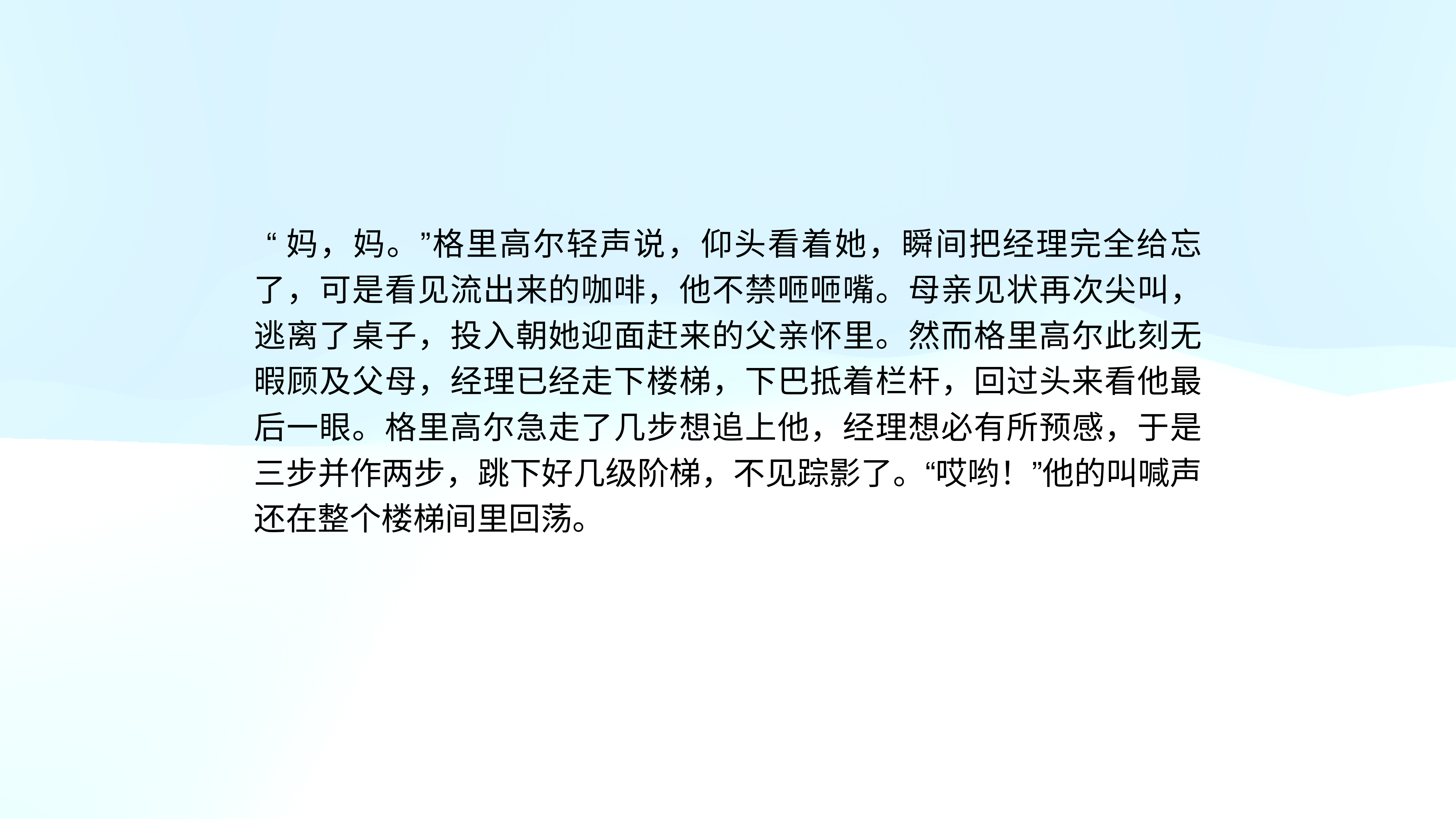

“妈，妈。”格里高尔轻声说，仰头看着她，瞬间把经理完全给忘了，可是看见流出来的咖啡，他不禁咂咂嘴。母亲见状再次尖叫，逃离了桌子，投入朝她迎面赶来的父亲怀里。然而格里高尔此刻无暇顾及父母，经理已经走下楼梯，下巴抵着栏杆，回过头来看他最后一眼。格里高尔急走了几步想追上他，经理想必有所预感，于是三步并作两步，跳下好几级阶梯，不见踪影了。“哎哟！”他的叫喊声还在整个楼梯间里回荡。